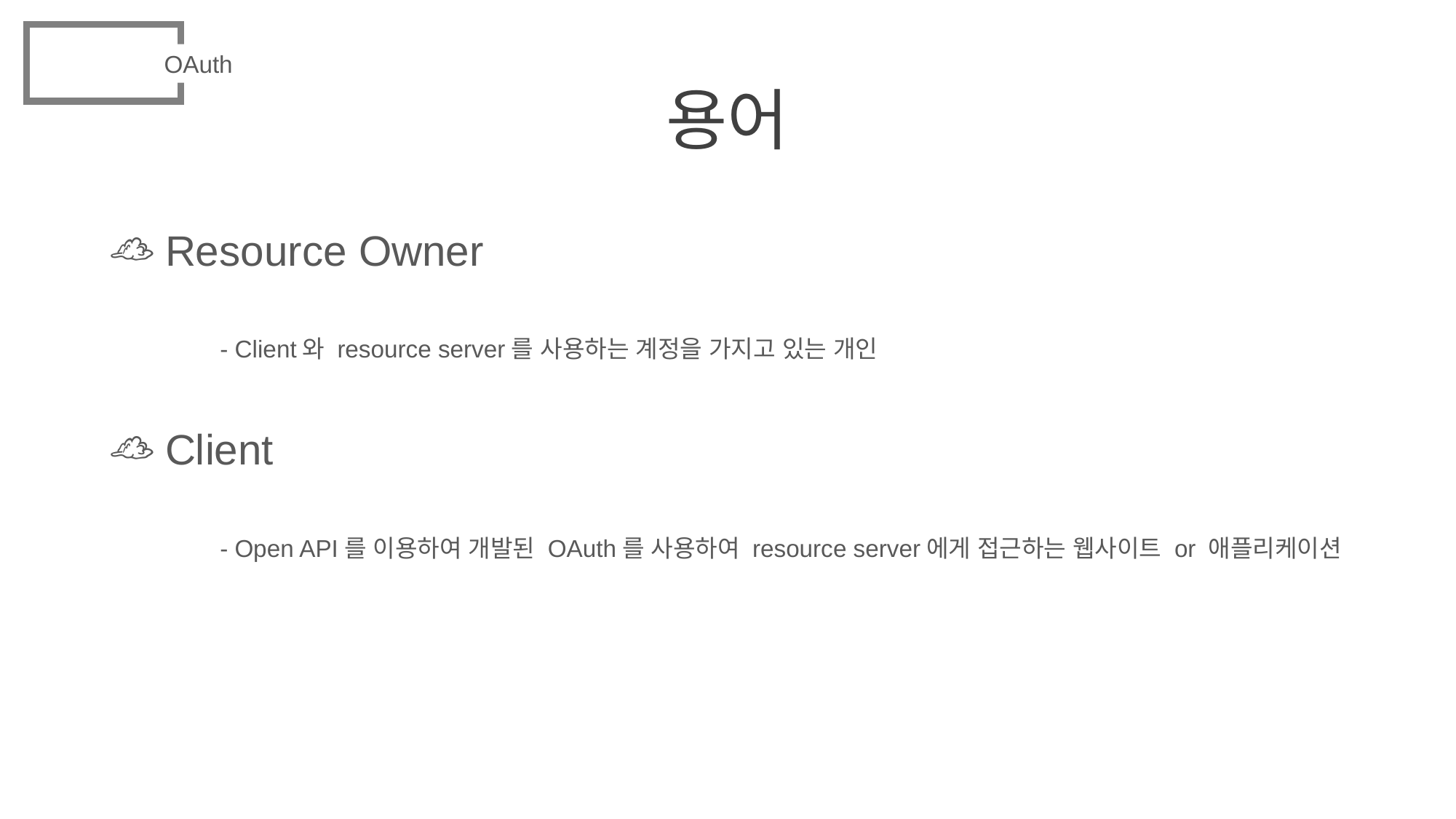

OAuth
# 용어
☁ Resource Owner

	- Client와 resource server를 사용하는 계정을 가지고 있는 개인

☁ Client

	- Open API를 이용하여 개발된 OAuth를 사용하여 resource server에게 접근하는 웹사이트 or 애플리케이션